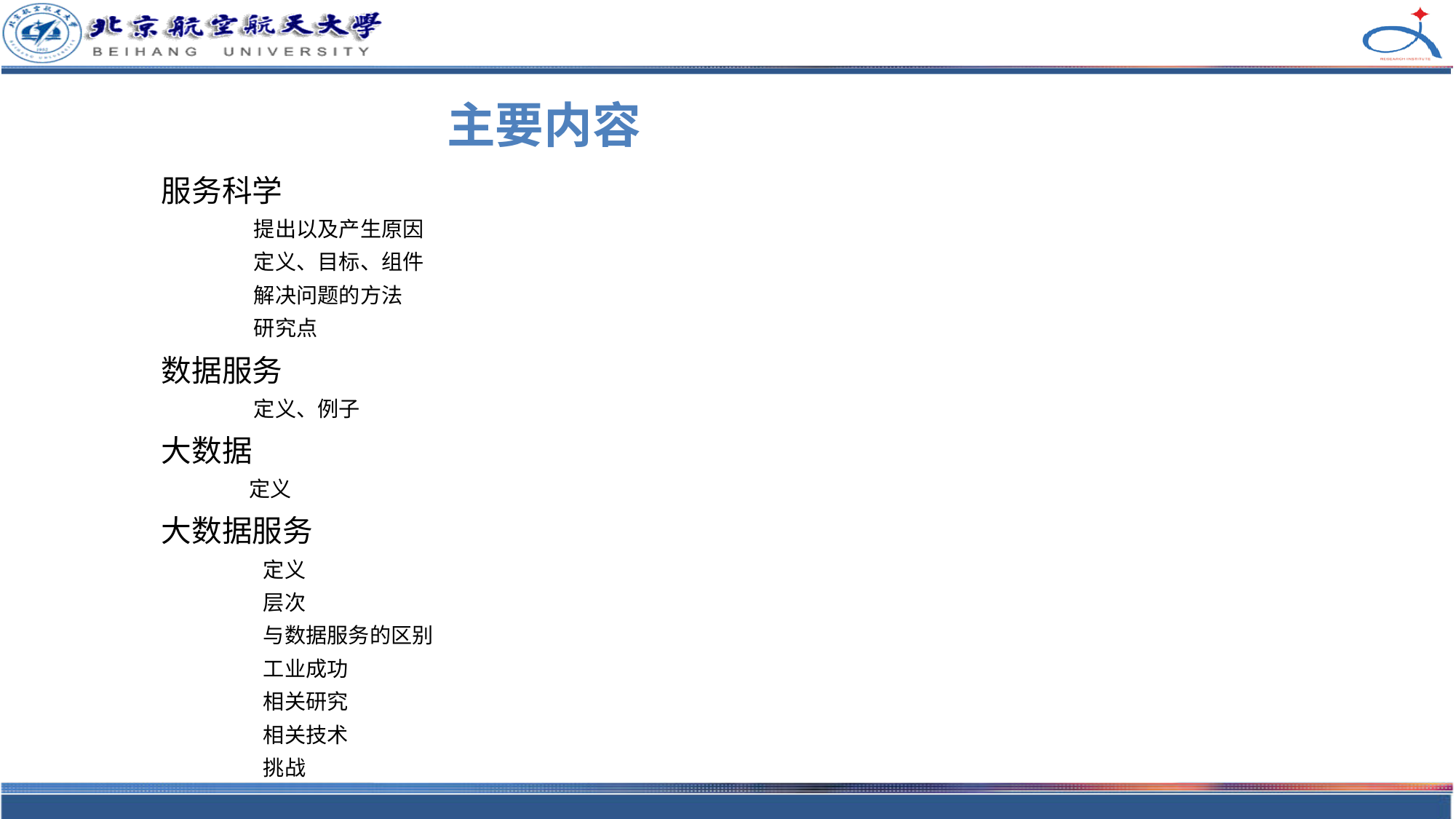

主要内容
服务科学
       提出以及产生原因
       定义、目标、组件
       解决问题的方法
       研究点
数据服务
       定义、例子
大数据
      定义
大数据服务
         定义
         层次
         与数据服务的区别
         工业成功
         相关研究
         相关技术
         挑战